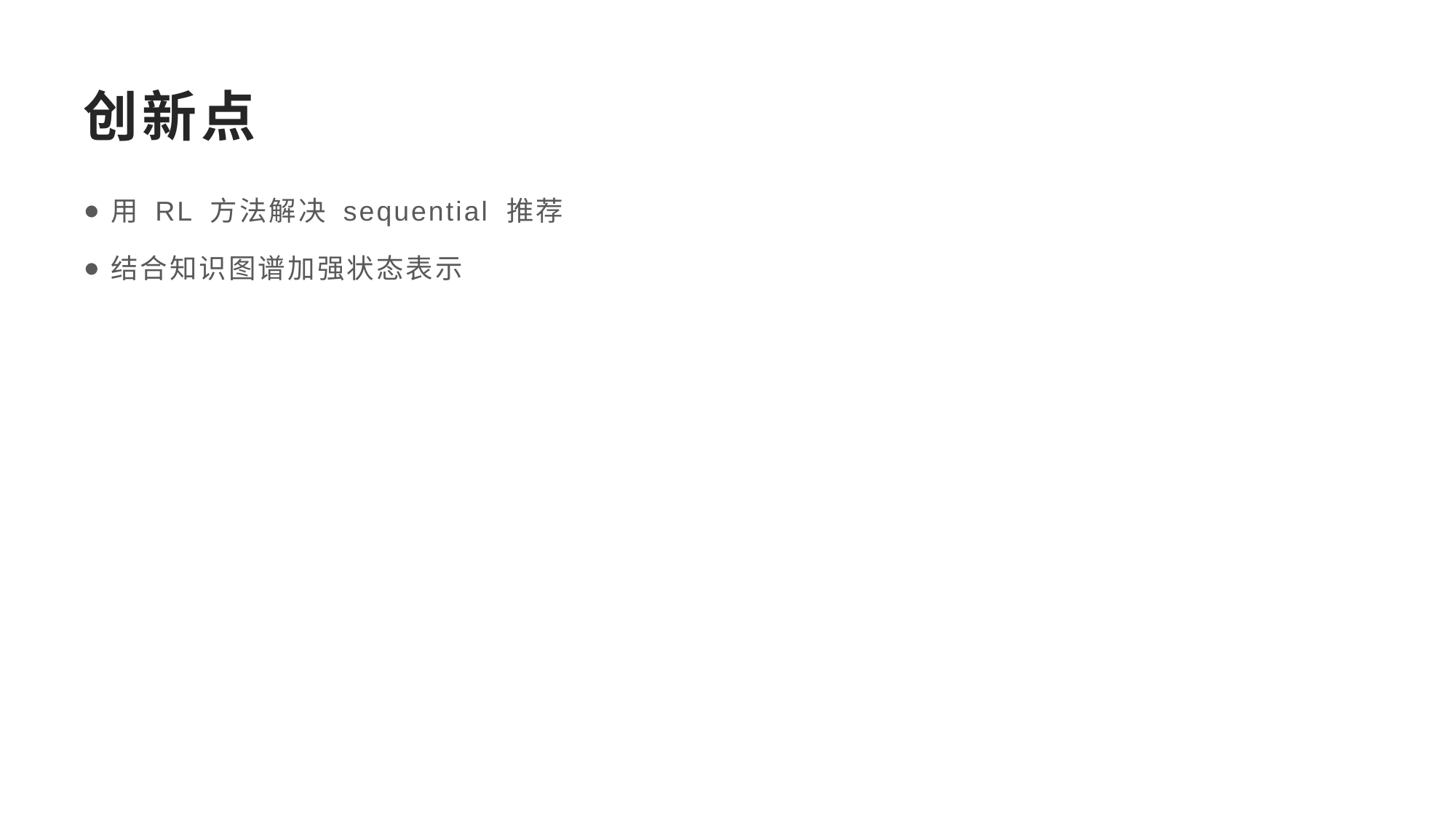

# 创新点
用 RL 方法解决 sequential 推荐
结合知识图谱加强状态表示